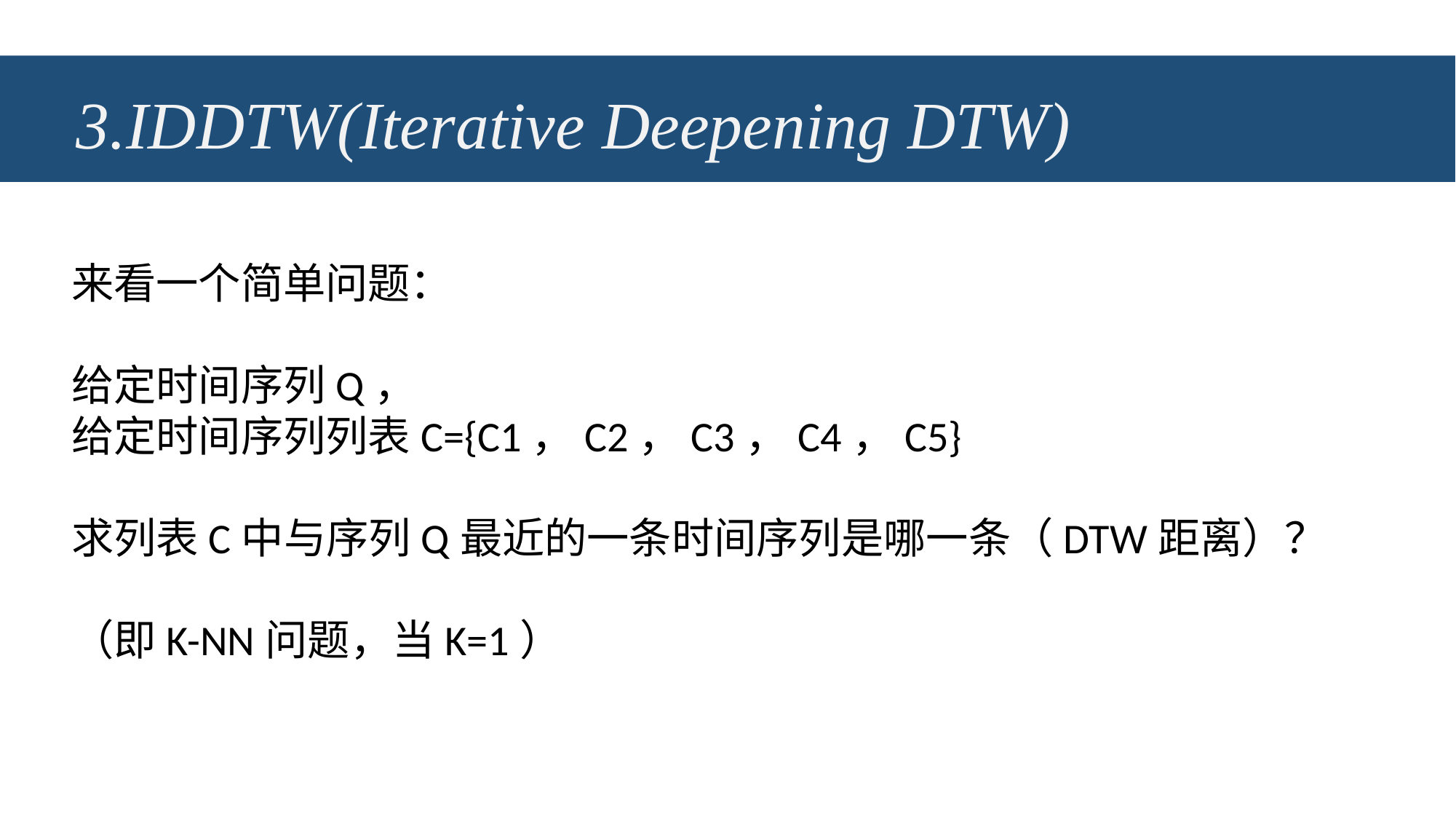

# 3.IDDTW(Iterative Deepening DTW)

来看一个简单问题：

给定时间序列Q，
给定时间序列列表C={C1，C2，C3，C4，C5}

求列表C中与序列Q最近的一条时间序列是哪一条（DTW距离）？

（即K-NN问题，当K=1）